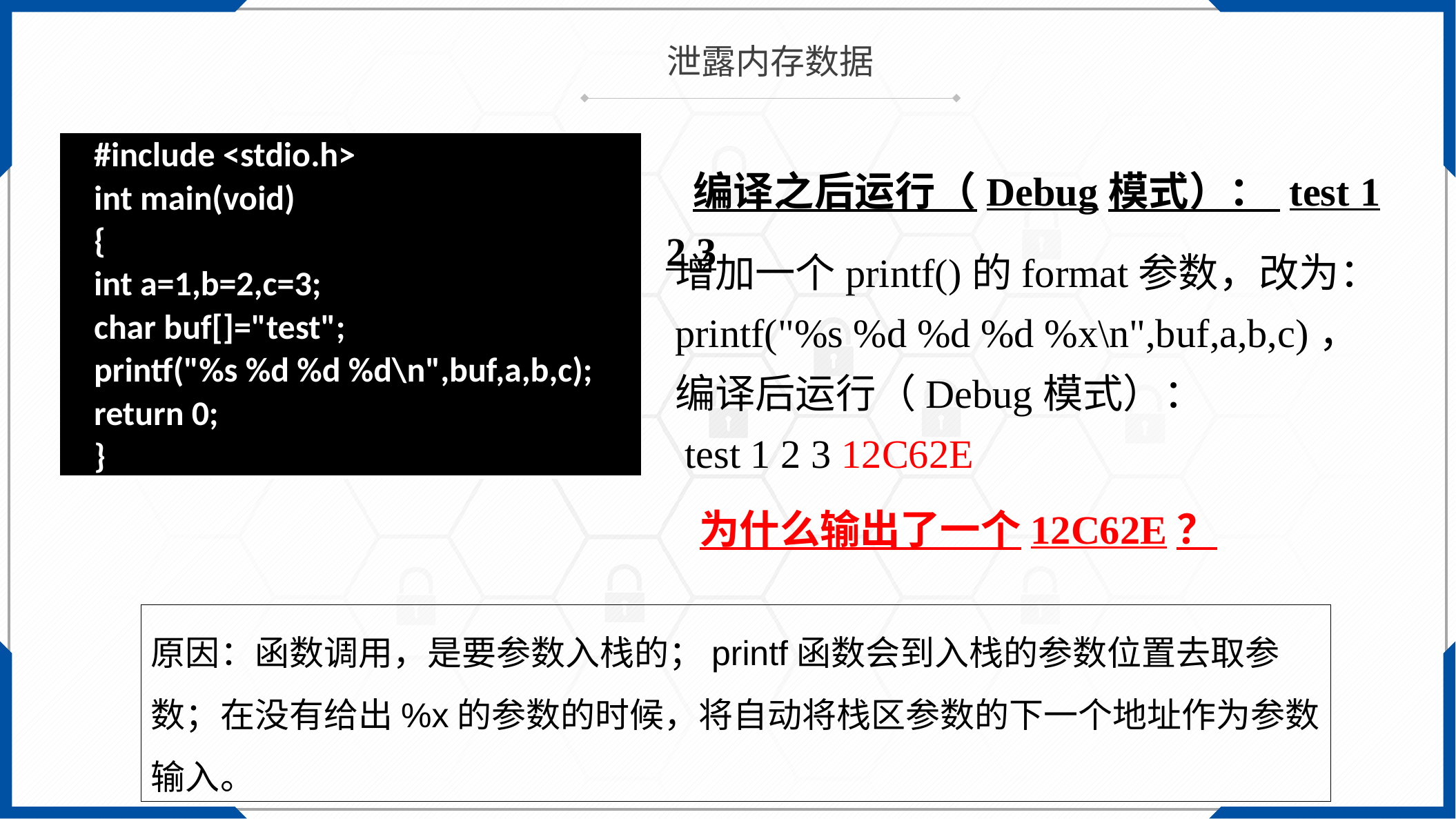

泄露内存数据
| #include <stdio.h> int main(void) { int a=1,b=2,c=3; char buf[]="test"; printf("%s %d %d %d\n",buf,a,b,c); return 0; } |
| --- |
编译之后运行（Debug模式）： test 1 2 3
增加一个printf()的format参数，改为：
printf("%s %d %d %d %x\n",buf,a,b,c)，
编译后运行（Debug模式）：
 test 1 2 3 12C62E
为什么输出了一个12C62E？
原因：函数调用，是要参数入栈的；printf函数会到入栈的参数位置去取参数；在没有给出%x的参数的时候，将自动将栈区参数的下一个地址作为参数输入。